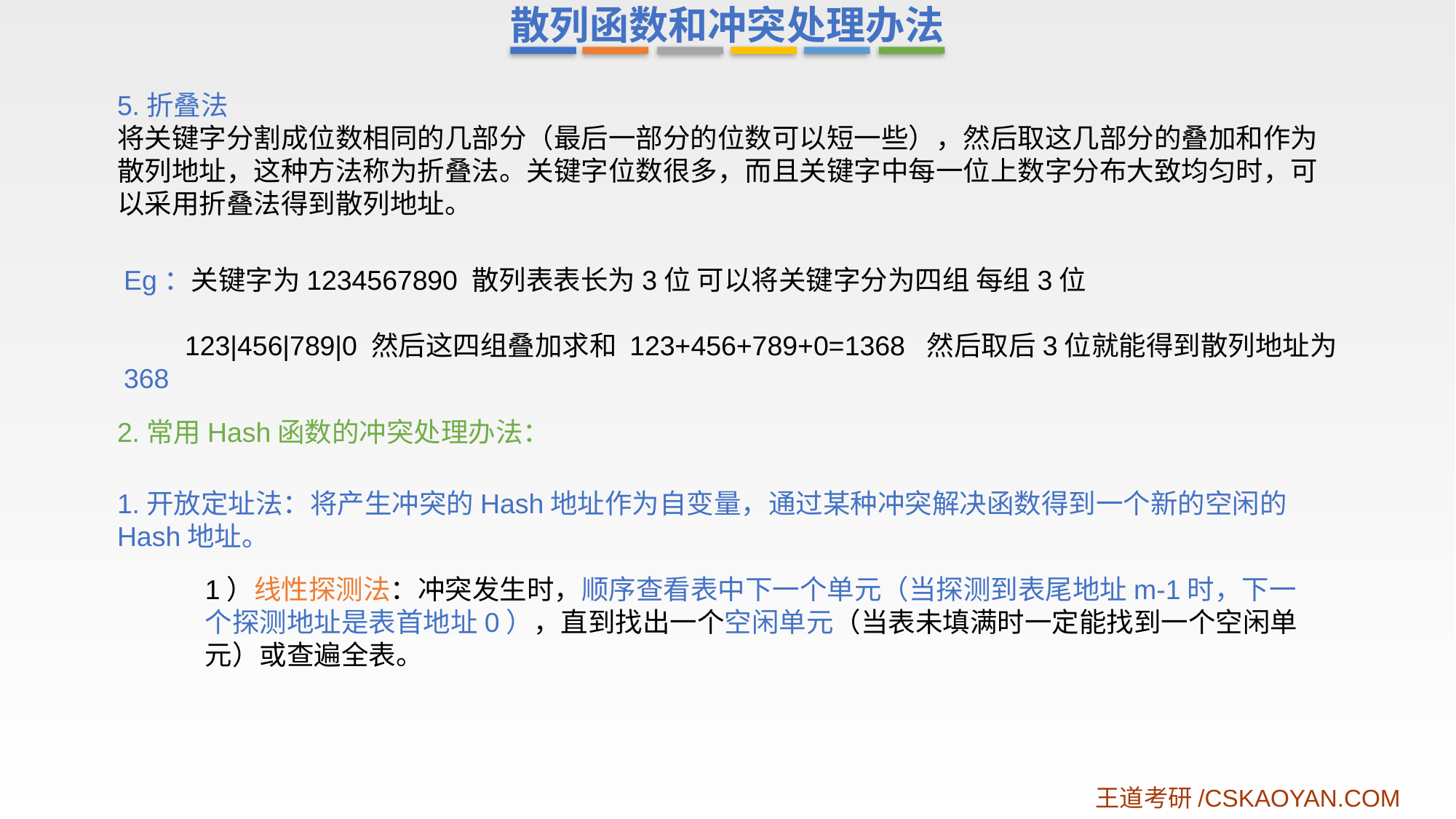

散列函数和冲突处理办法

5.折叠法
将关键字分割成位数相同的几部分（最后一部分的位数可以短一些），然后取这几部分的叠加和作为散列地址，这种方法称为折叠法。关键字位数很多，而且关键字中每一位上数字分布大致均匀时，可以采用折叠法得到散列地址。
Eg：关键字为1234567890 散列表表长为3位 可以将关键字分为四组 每组3位

        123|456|789|0 然后这四组叠加求和 123+456+789+0=1368  然后取后3位就能得到散列地址为368
2.常用Hash函数的冲突处理办法：
1.开放定址法：将产生冲突的Hash地址作为自变量，通过某种冲突解决函数得到一个新的空闲的Hash地址。
1）线性探测法：冲突发生时，顺序查看表中下一个单元（当探测到表尾地址m-1时，下一个探测地址是表首地址0），直到找出一个空闲单元（当表未填满时一定能找到一个空闲单元）或查遍全表。
王道考研/CSKAOYAN.COM